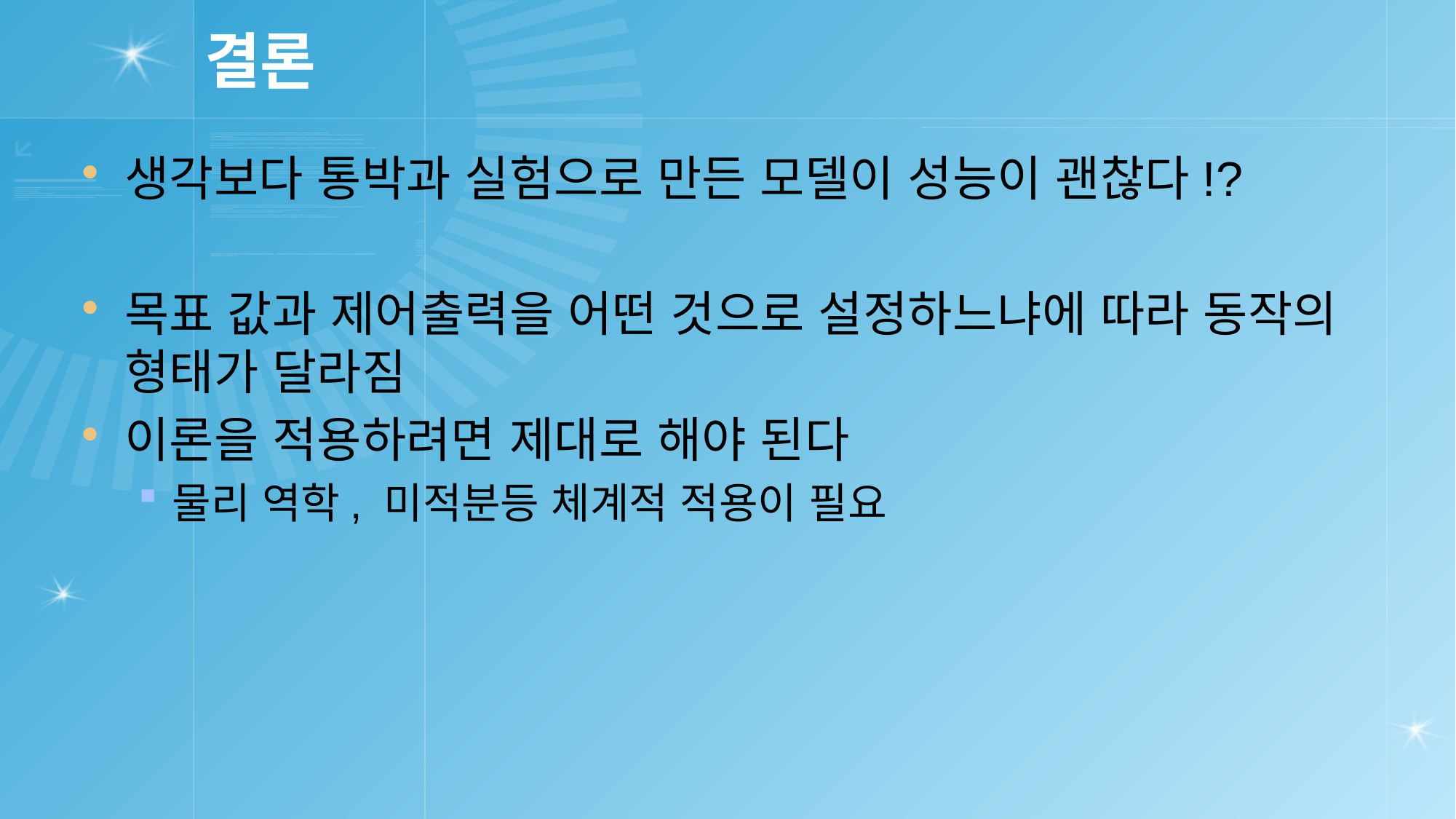

# 결론
생각보다 통박과 실험으로 만든 모델이 성능이 괜찮다!?

목표 값과 제어출력을 어떤 것으로 설정하느냐에 따라 동작의 형태가 달라짐
이론을 적용하려면 제대로 해야 된다
물리 역학, 미적분등 체계적 적용이 필요